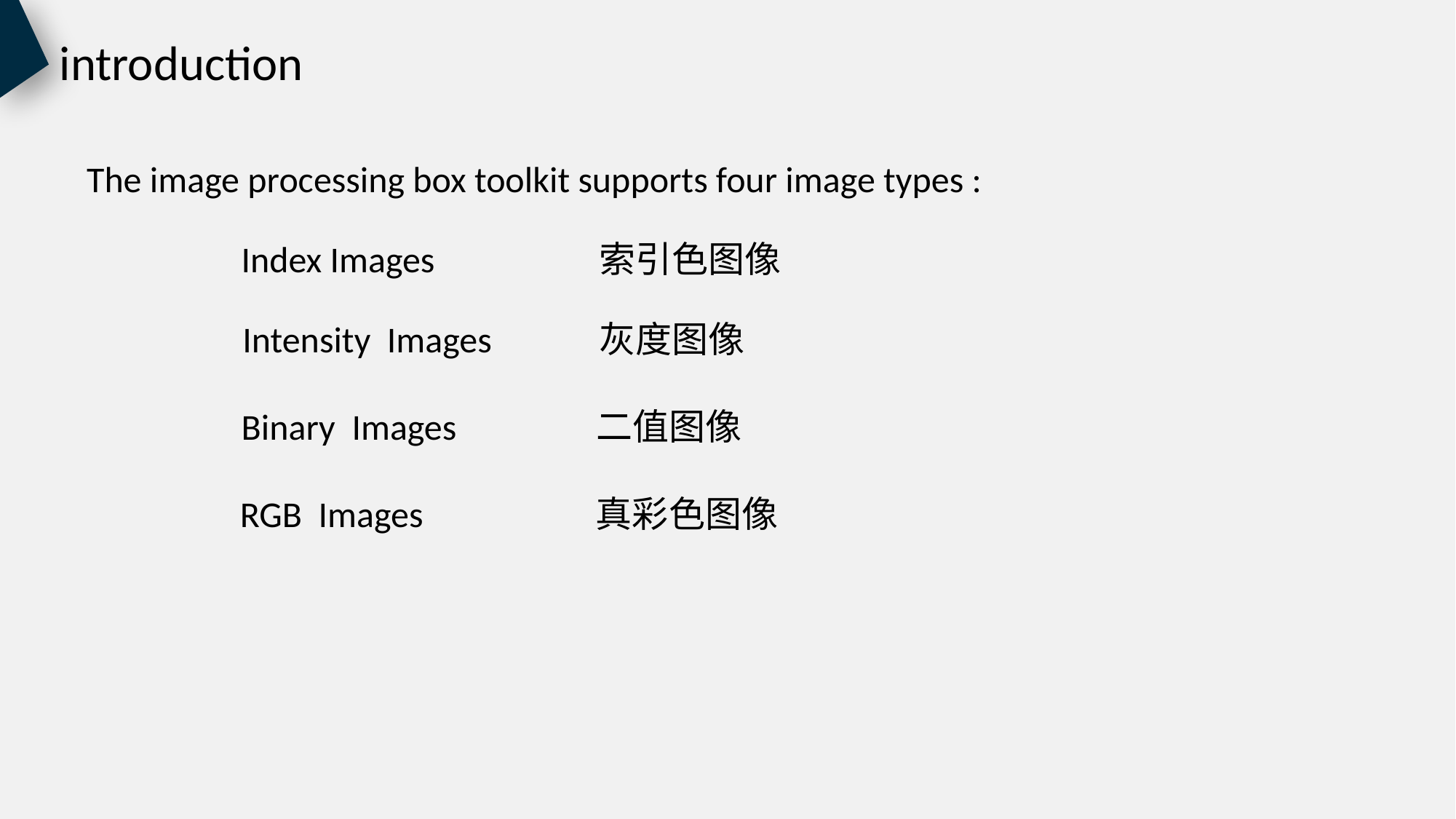

introduction
The image processing box toolkit supports four image types :

                      Index Images                   索引色图像

                      Intensity  Images            灰度图像

                      Binary  Images                二值图像

                      RGB  Images                    真彩色图像